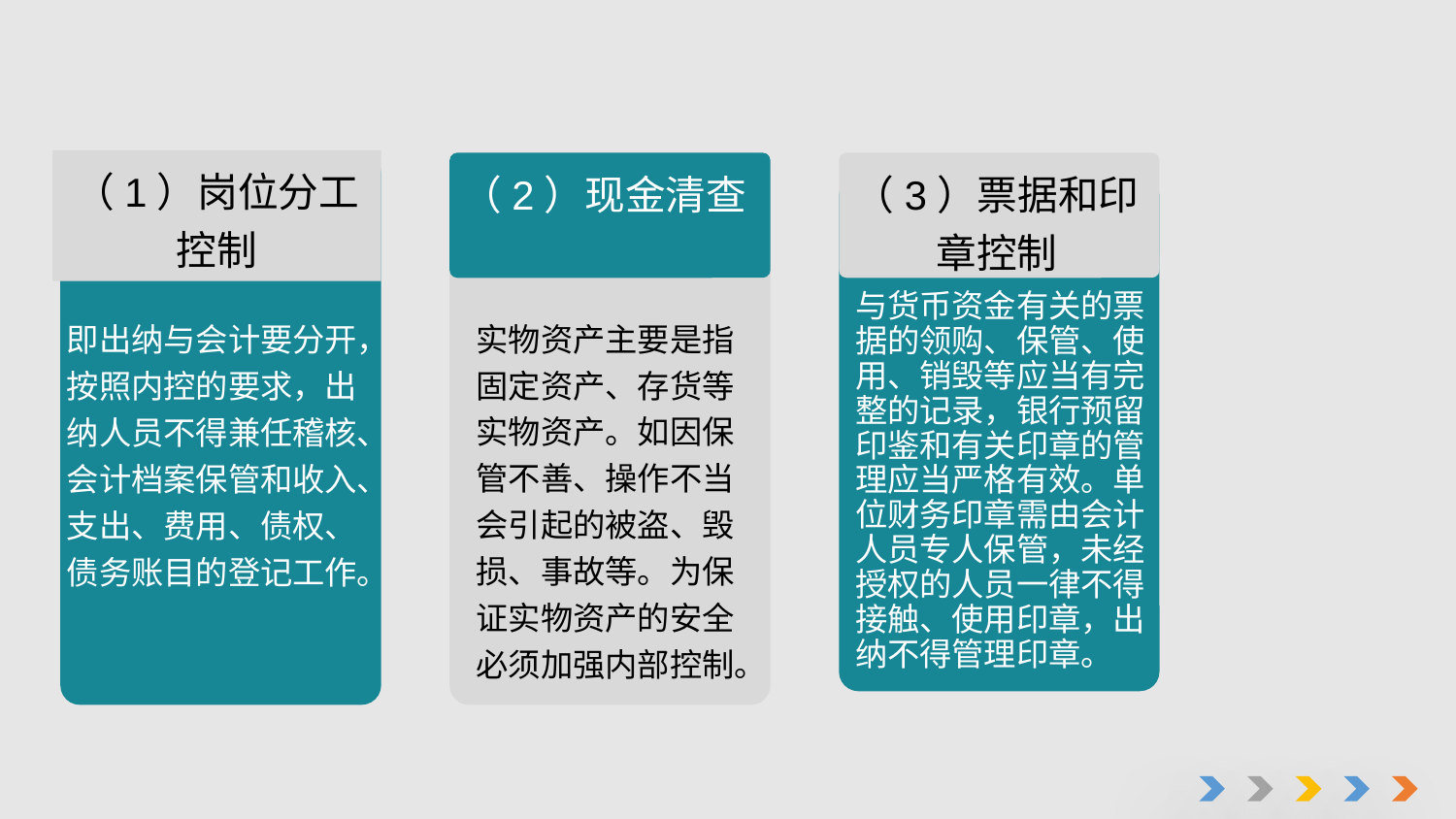

（1）岗位分工控制

（2）现金清查

（3）票据和印章控制

与货币资金有关的票据的领购、保管、使用、销毁等应当有完整的记录，银行预留印鉴和有关印章的管理应当严格有效。单位财务印章需由会计人员专人保管，未经授权的人员一律不得接触、使用印章，出纳不得管理印章。
实物资产主要是指固定资产、存货等实物资产。如因保管不善、操作不当会引起的被盗、毁损、事故等。为保证实物资产的安全必须加强内部控制。
即出纳与会计要分开，按照内控的要求，出纳人员不得兼任稽核、会计档案保管和收入、支出、费用、债权、债务账目的登记工作。